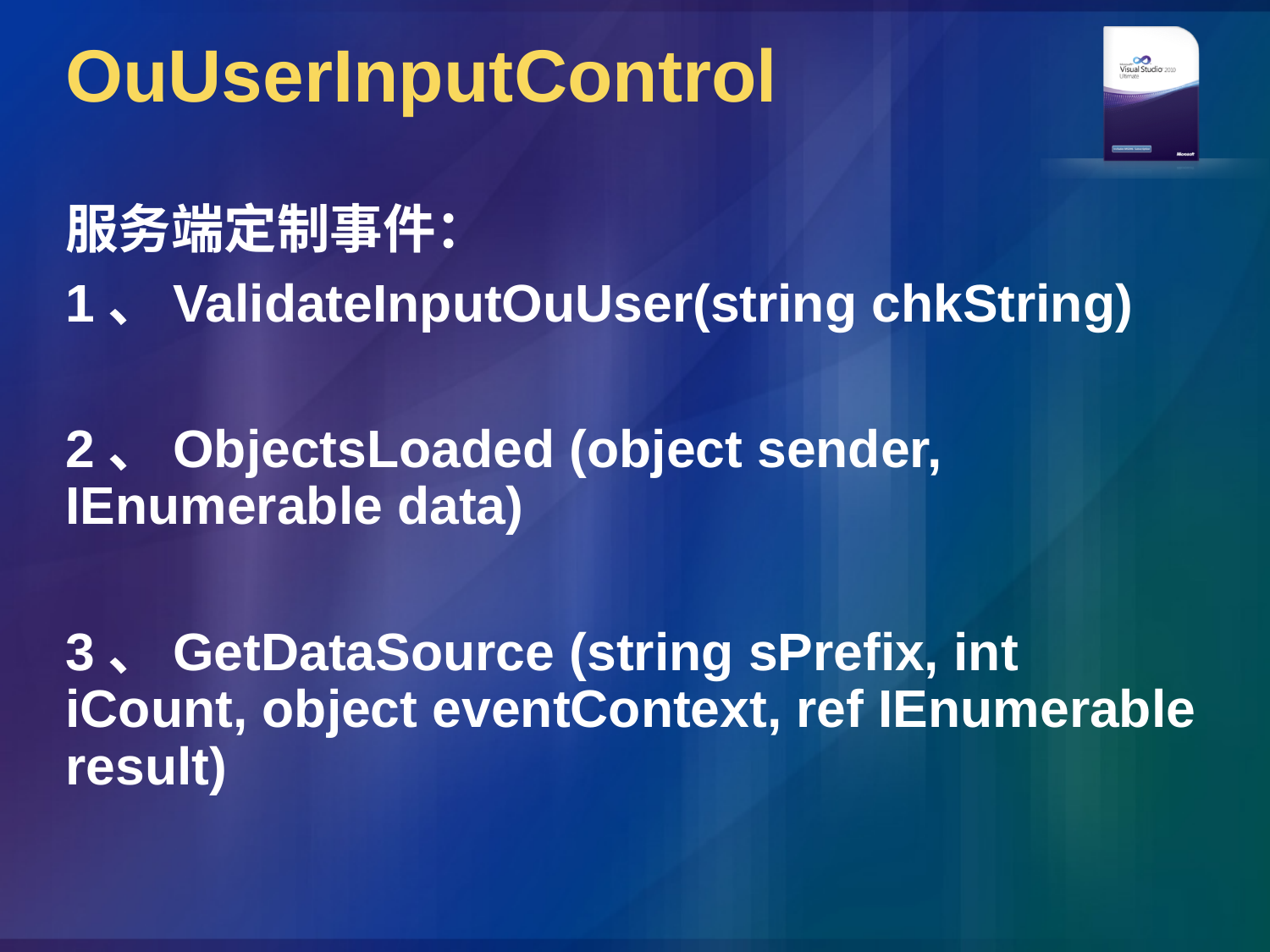

# OuUserInputControl
服务端定制事件：
1、ValidateInputOuUser(string chkString)

2、ObjectsLoaded (object sender, IEnumerable data)

3、GetDataSource (string sPrefix, int iCount, object eventContext, ref IEnumerable result)